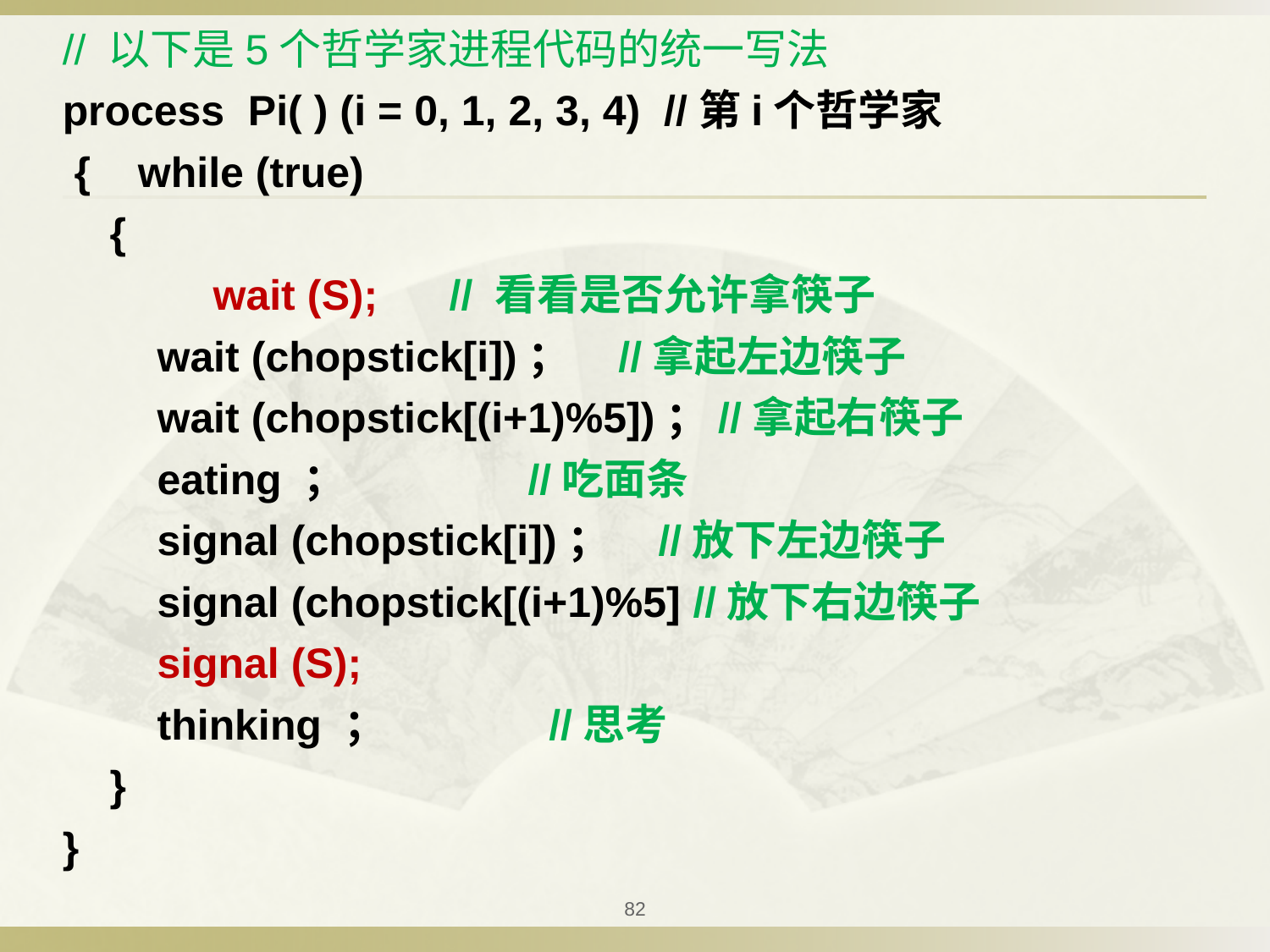

// 以下是5个哲学家进程代码的统一写法
process  Pi( ) (i = 0, 1, 2, 3, 4)  //第i个哲学家
 {    while (true)
    {
	  wait (S);      // 看看是否允许拿筷子
        wait (chopstick[i])；    //拿起左边筷子
        wait (chopstick[(i+1)%5])；//拿起右筷子
        eating ；                  //吃面条
        signal (chopstick[i])；    //放下左边筷子
        signal (chopstick[(i+1)%5] //放下右边筷子
        signal (S);
        thinking ；                //思考
    }
}
82